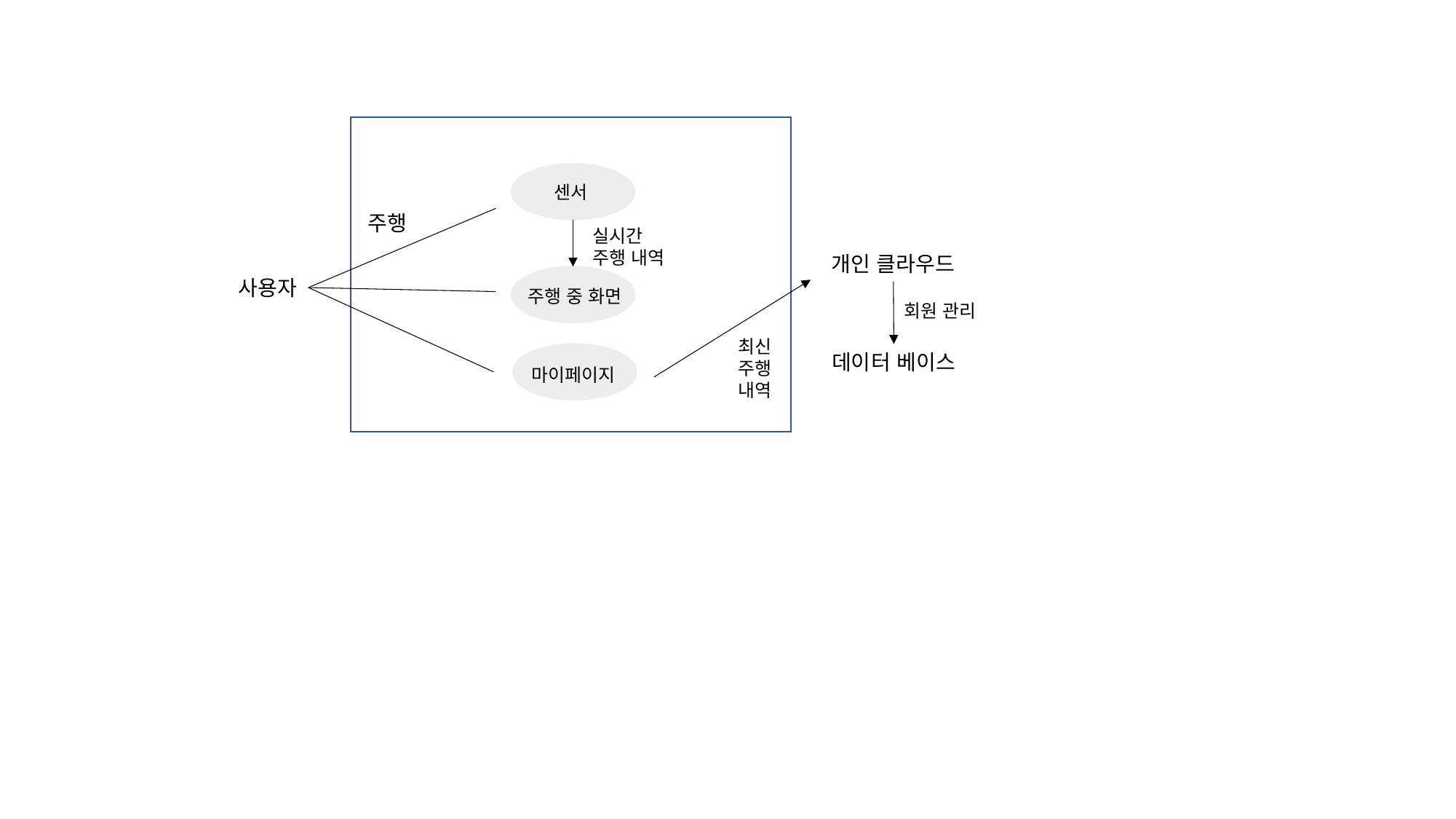

센서
주행
실시간
주행 내역
개인 클라우드

사용자
주행 중 화면
회원 관리
최신
주행
내역

데이터 베이스
마이페이지